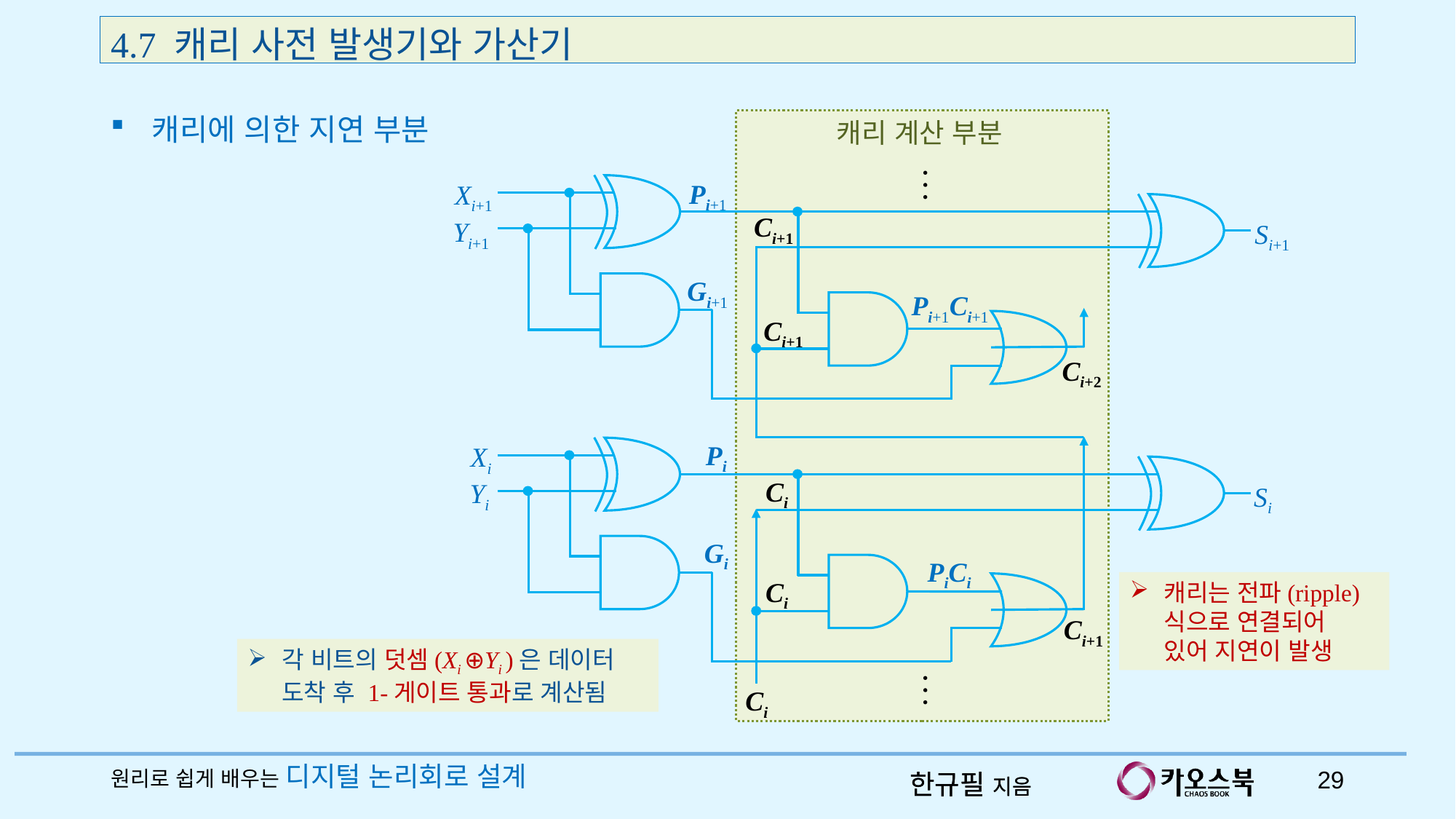

4.7 캐리 사전 발생기와 가산기
캐리에 의한 지연 부분
캐리 계산 부분

…
Pi+1
Xi+1

Ci+1

Yi+1
Si+1

Gi+1

Pi+1Ci+1

Ci+1

Ci+2
Pi
Xi

Ci

Yi
Si

Gi

PiCi

Ci

Ci+1
…
Ci
캐리는 전파(ripple)식으로 연결되어
있어 지연이 발생
각 비트의 덧셈(Xi ⊕Yi )은 데이터
도착 후 1-게이트 통과로 계산됨
원리로 쉽게 배우는 디지털 논리회로 설계
29